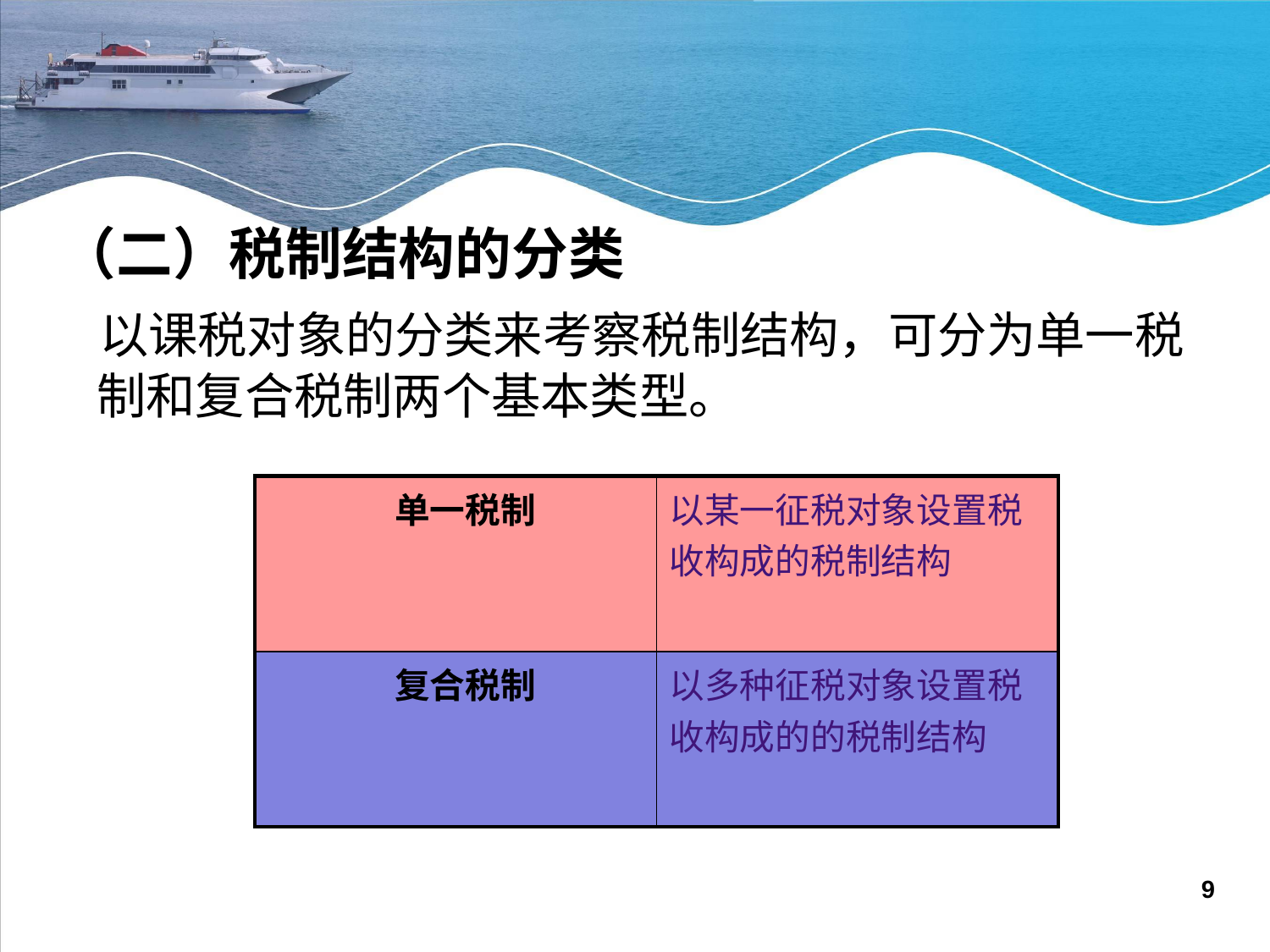

（二）税制结构的分类
  以课税对象的分类来考察税制结构，可分为单一税制和复合税制两个基本类型。

| 单一税制 | 以某一征税对象设置税收构成的税制结构 |
| --- | --- |
| 复合税制 | 以多种征税对象设置税收构成的的税制结构 |
9